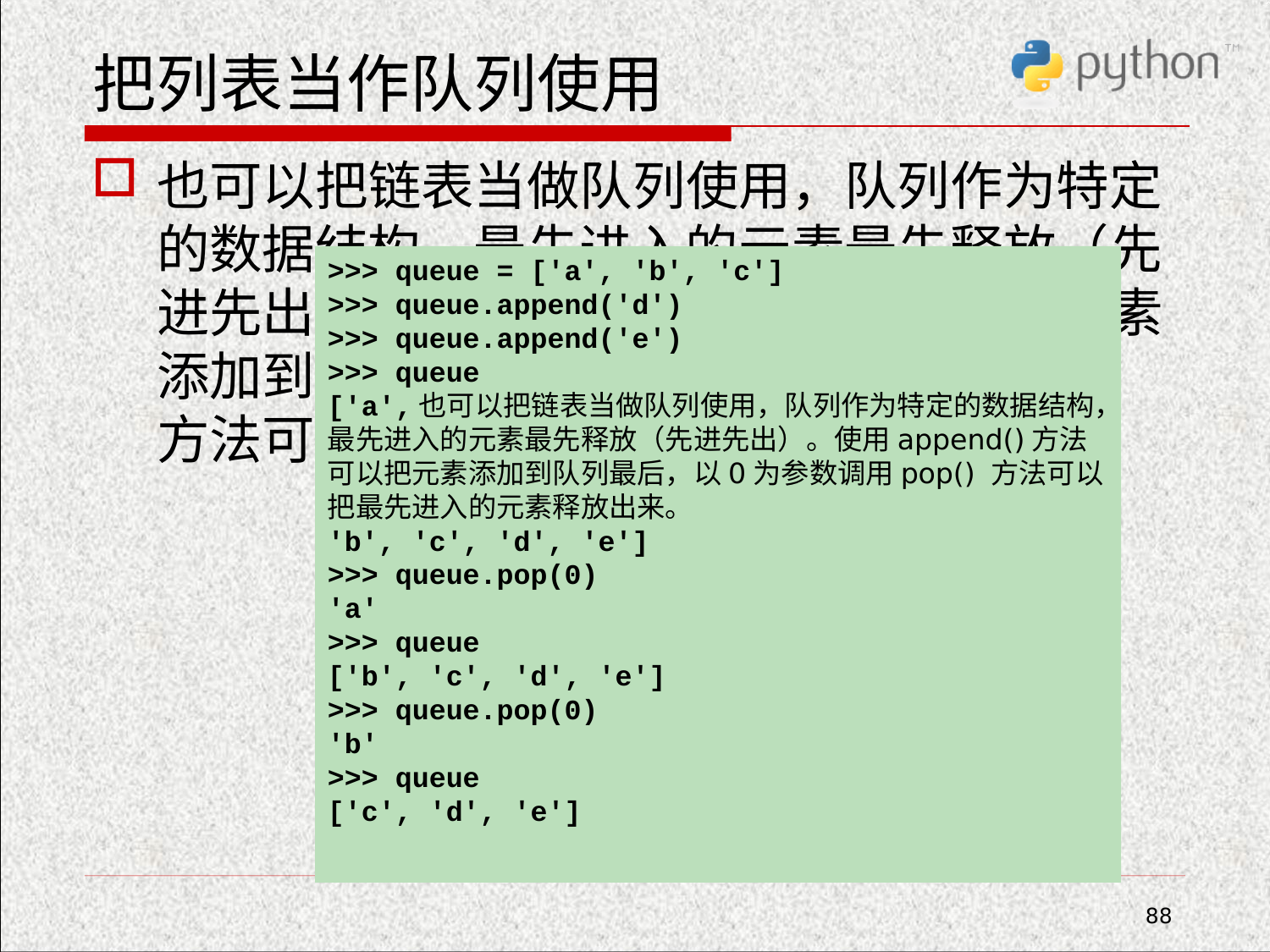

# 把列表当作队列使用
也可以把链表当做队列使用，队列作为特定的数据结构，最先进入的元素最先释放（先进先出）。使用append()方法可以把元素添加到队列最后，以0为参数调用pop() 方法可以把最先进入的元素释放出来。

>>> queue = ['a', 'b', 'c']
>>> queue.append('d')
>>> queue.append('e')
>>> queue
['a',也可以把链表当做队列使用，队列作为特定的数据结构，最先进入的元素最先释放（先进先出）。使用append()方法可以把元素添加到队列最后，以0为参数调用pop() 方法可以把最先进入的元素释放出来。
'b', 'c', 'd', 'e']
>>> queue.pop(0)
'a'
>>> queue
['b', 'c', 'd', 'e']
>>> queue.pop(0)
'b'
>>> queue
['c', 'd', 'e']
88